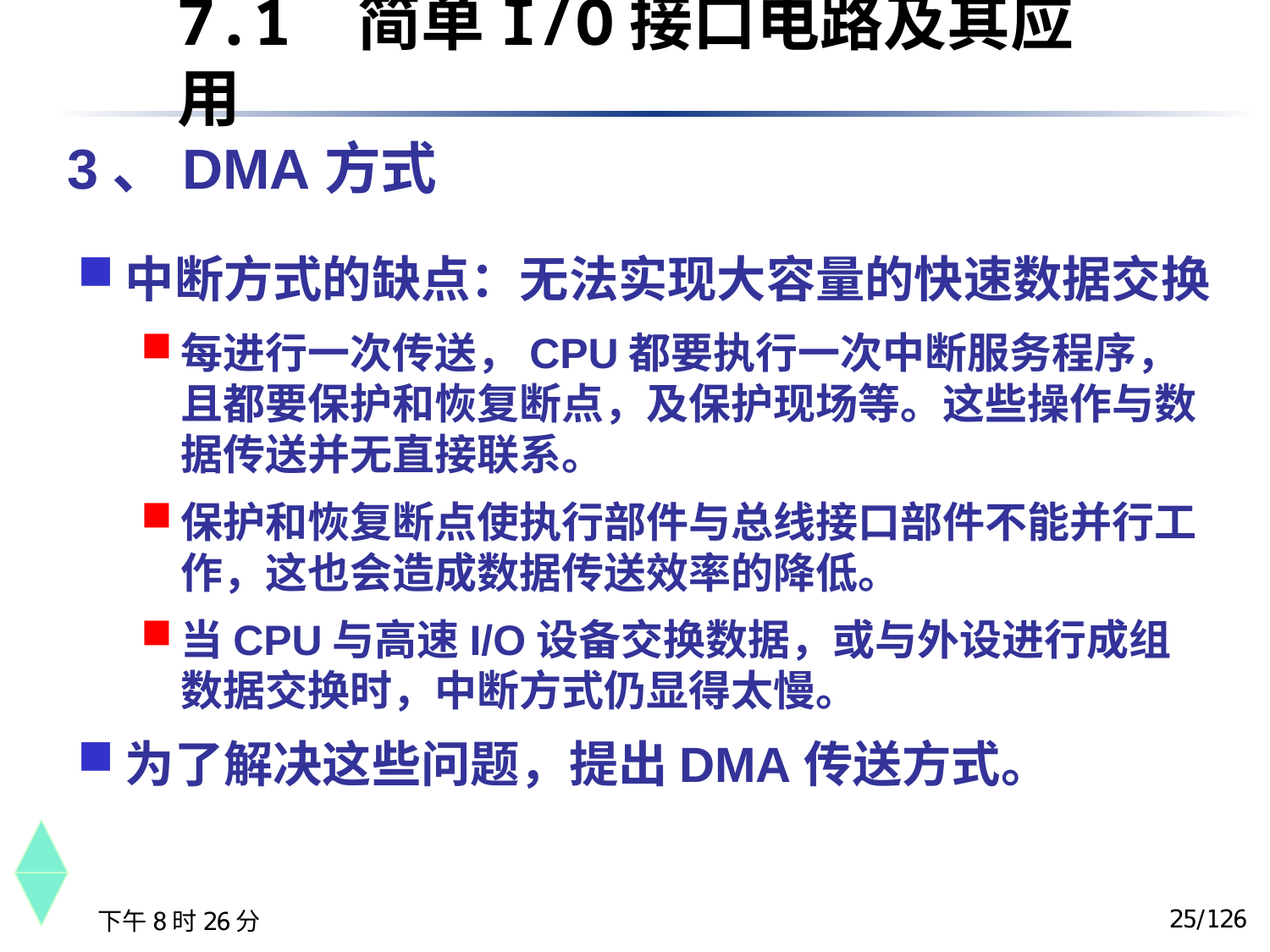

7.1	 简单I/O接口电路及其应用
3、DMA方式
中断方式的缺点：无法实现大容量的快速数据交换
每进行一次传送，CPU都要执行一次中断服务程序，且都要保护和恢复断点，及保护现场等。这些操作与数据传送并无直接联系。
保护和恢复断点使执行部件与总线接口部件不能并行工作，这也会造成数据传送效率的降低。
当CPU与高速I/O设备交换数据，或与外设进行成组数据交换时，中断方式仍显得太慢。
为了解决这些问题，提出DMA传送方式。
25/126
下午8时26分